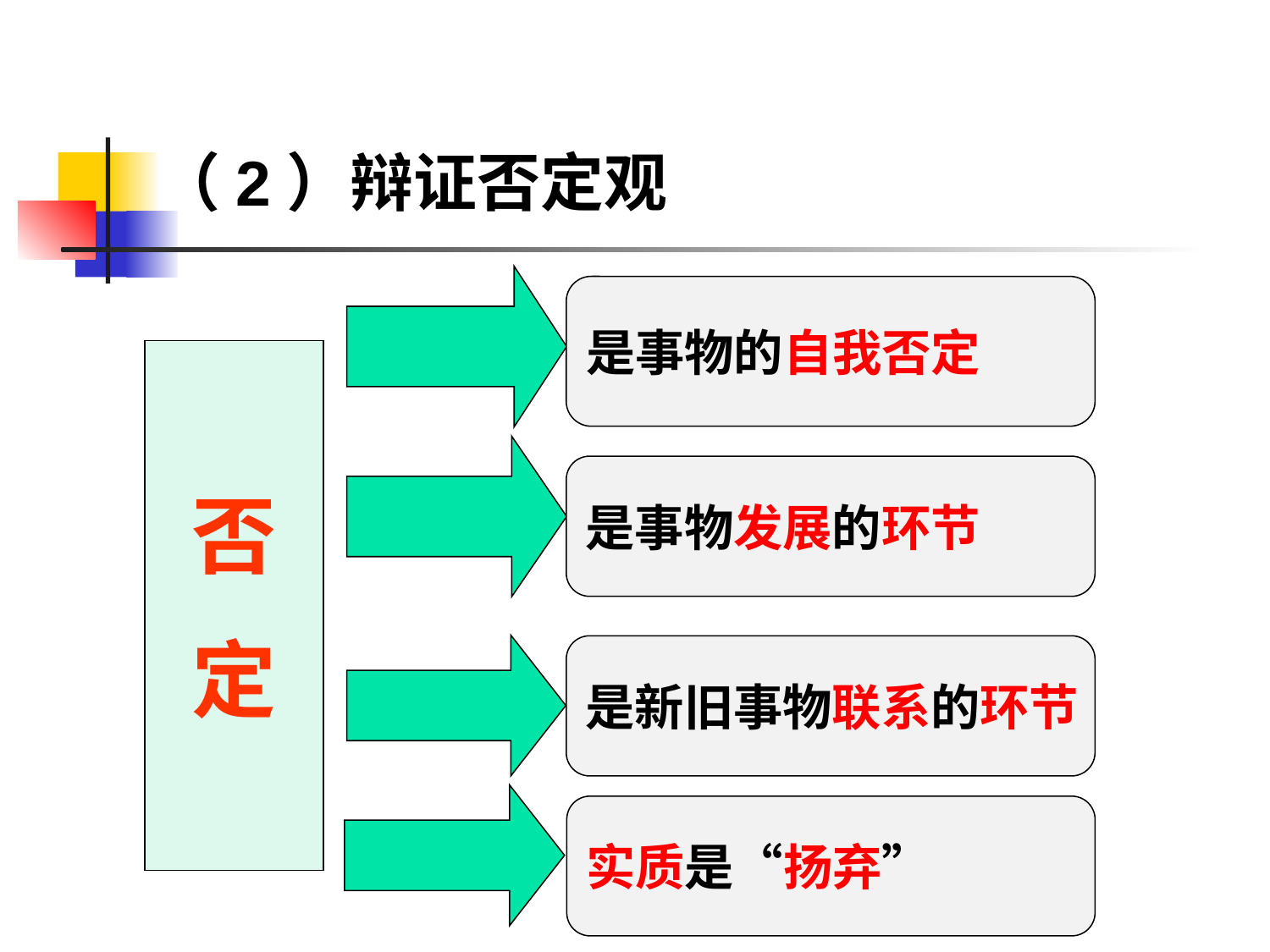

（2）辩证否定观

是事物的自我否定
否
定

是事物发展的环节

是新旧事物联系的环节

实质是“扬弃”